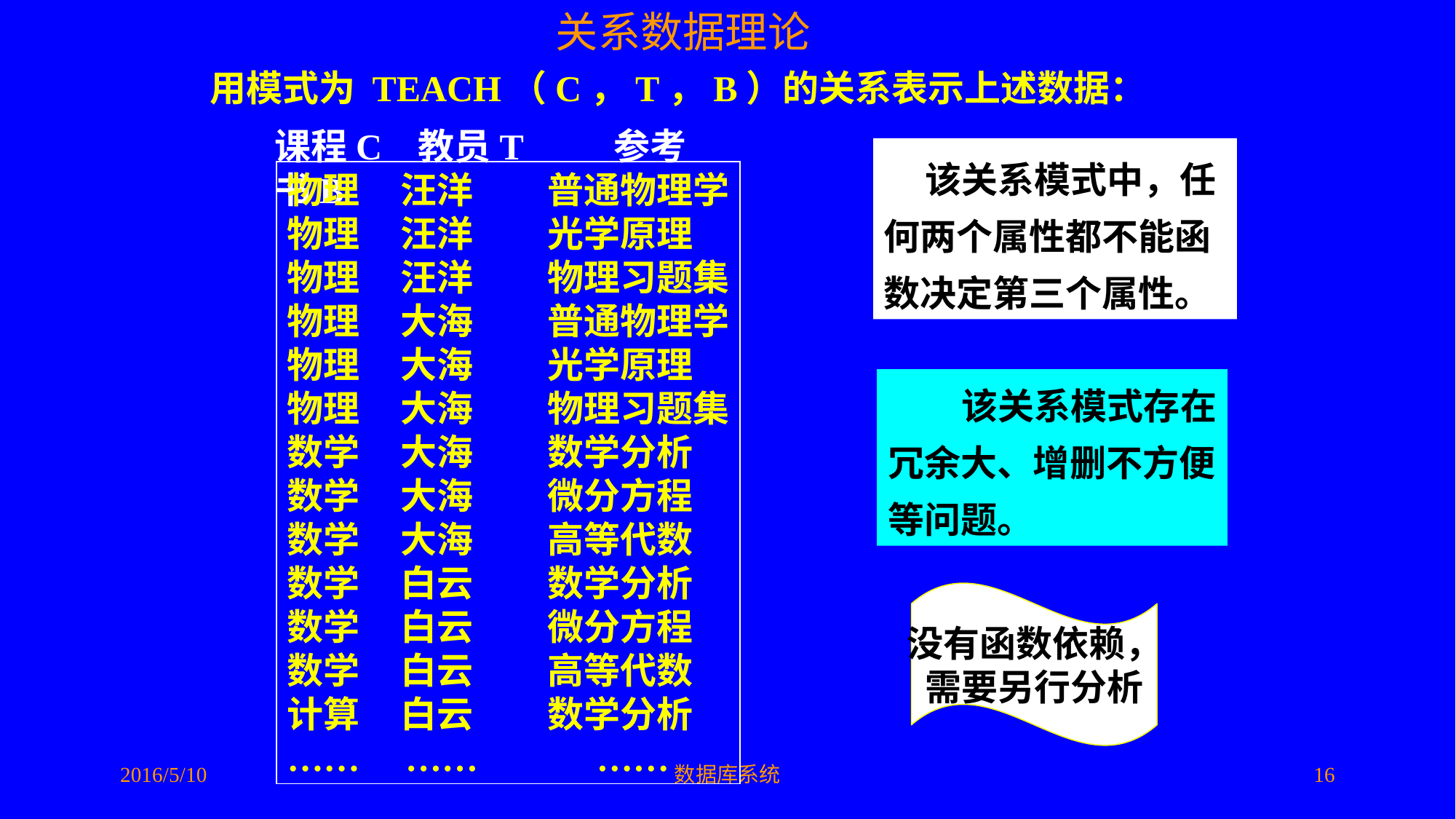

用模式为 TEACH（C，T，B）的关系表示上述数据：
课程C   教员T         参考书B
    该关系模式中，任何两个属性都不能函数决定第三个属性。
物理     汪洋         普通物理学
物理     汪洋         光学原理
物理     汪洋         物理习题集
物理     大海         普通物理学
物理     大海         光学原理
物理     大海         物理习题集
数学     大海         数学分析
数学     大海         微分方程
数学     大海         高等代数
数学     白云         数学分析
数学     白云         微分方程
数学     白云         高等代数
计算     白云         数学分析
……     ……             ……
        该关系模式存在
冗余大、增删不方便
等问题。
没有函数依赖，
需要另行分析
2016/5/10
数据库系统
16